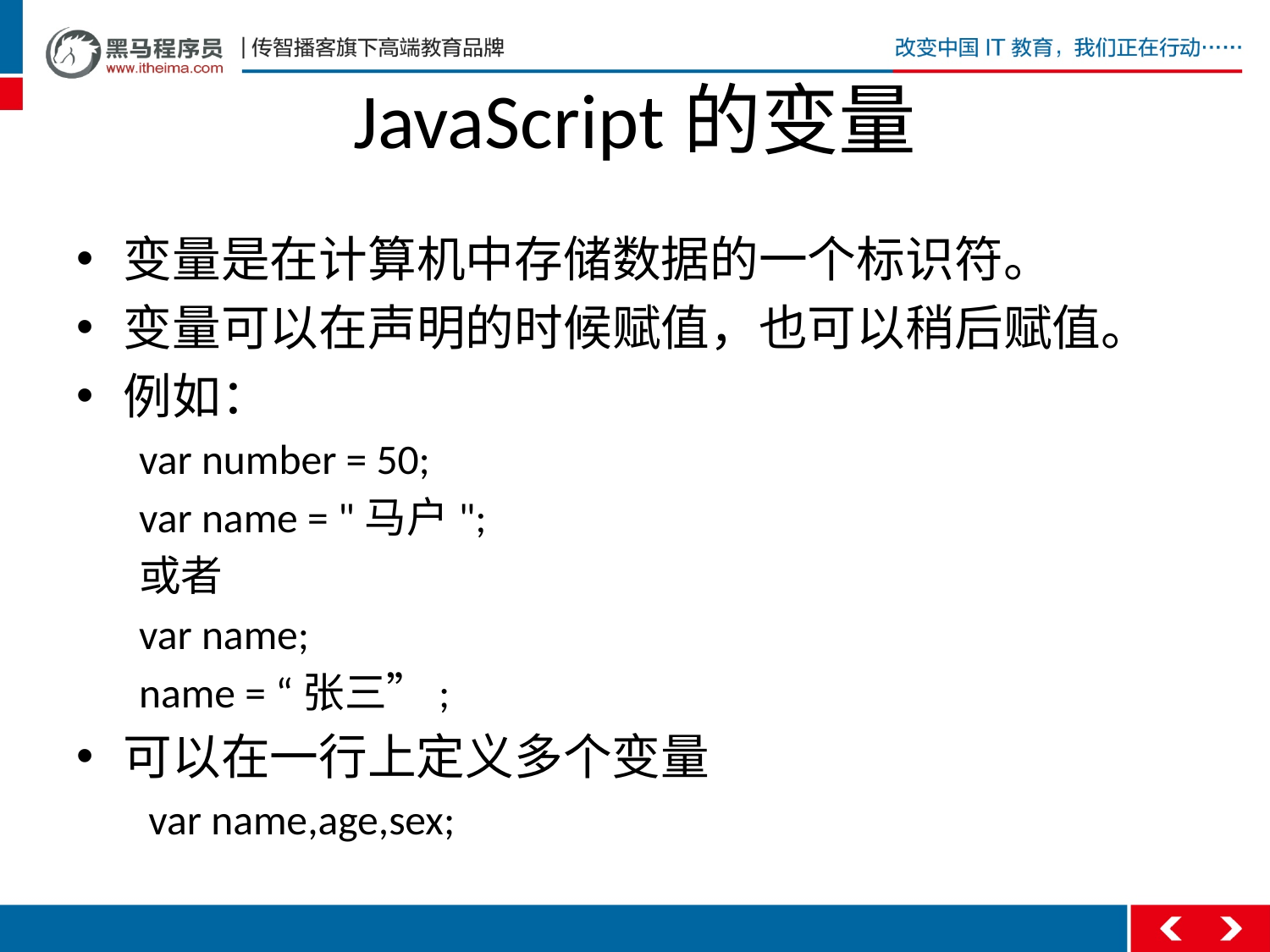

# JavaScript的变量
变量是在计算机中存储数据的一个标识符。
变量可以在声明的时候赋值，也可以稍后赋值。
例如：
var number = 50;
var name = "马户";
或者
var name;
name = “张三”;
可以在一行上定义多个变量
 var name,age,sex;